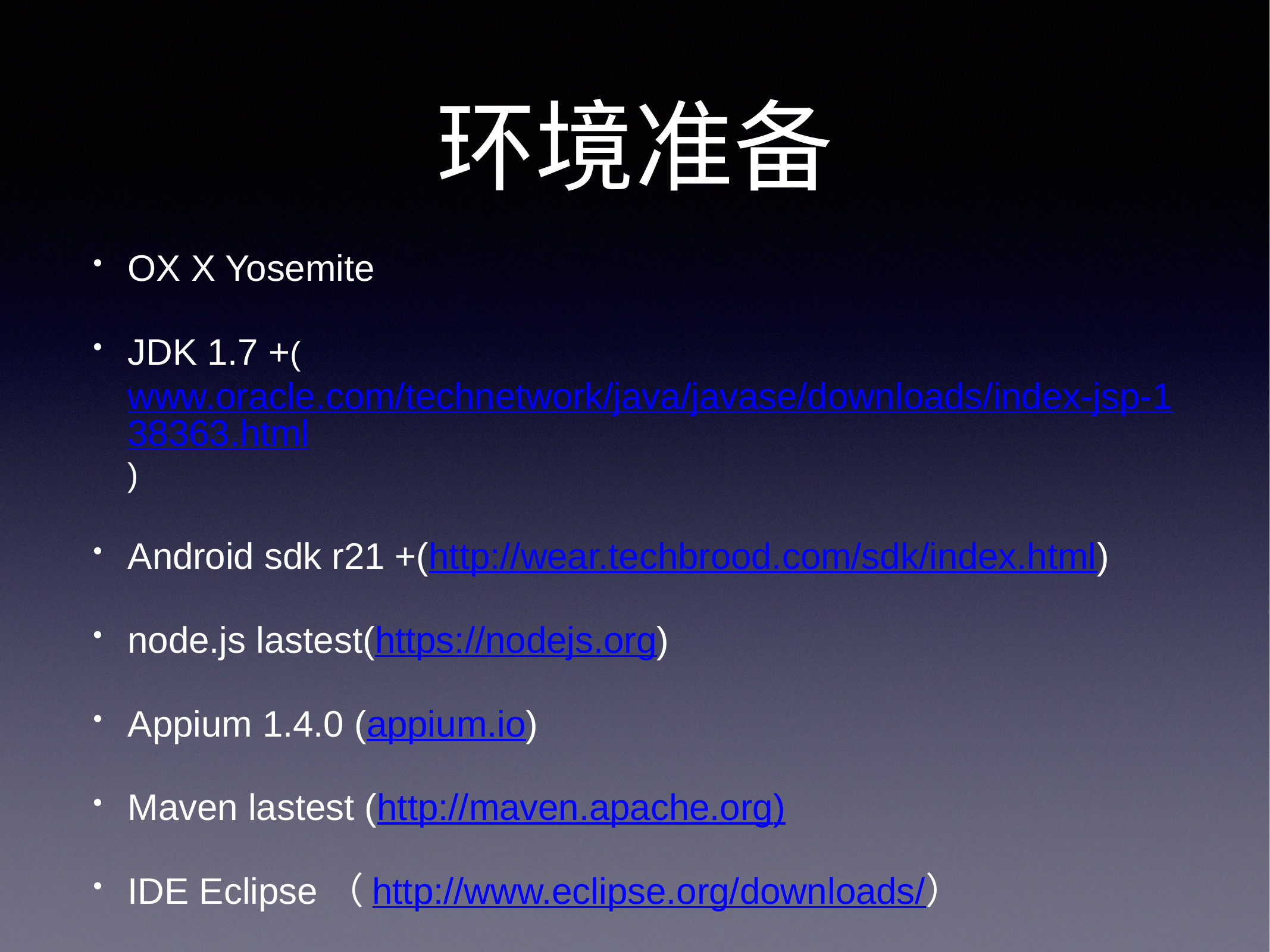

# 环境准备
OX X Yosemite
JDK 1.7 +(www.oracle.com/technetwork/java/javase/downloads/index-jsp-138363.html)
Android sdk r21 +(http://wear.techbrood.com/sdk/index.html)
node.js lastest(https://nodejs.org)
Appium 1.4.0 (appium.io)
Maven lastest (http://maven.apache.org)
IDE Eclipse（http://www.eclipse.org/downloads/）